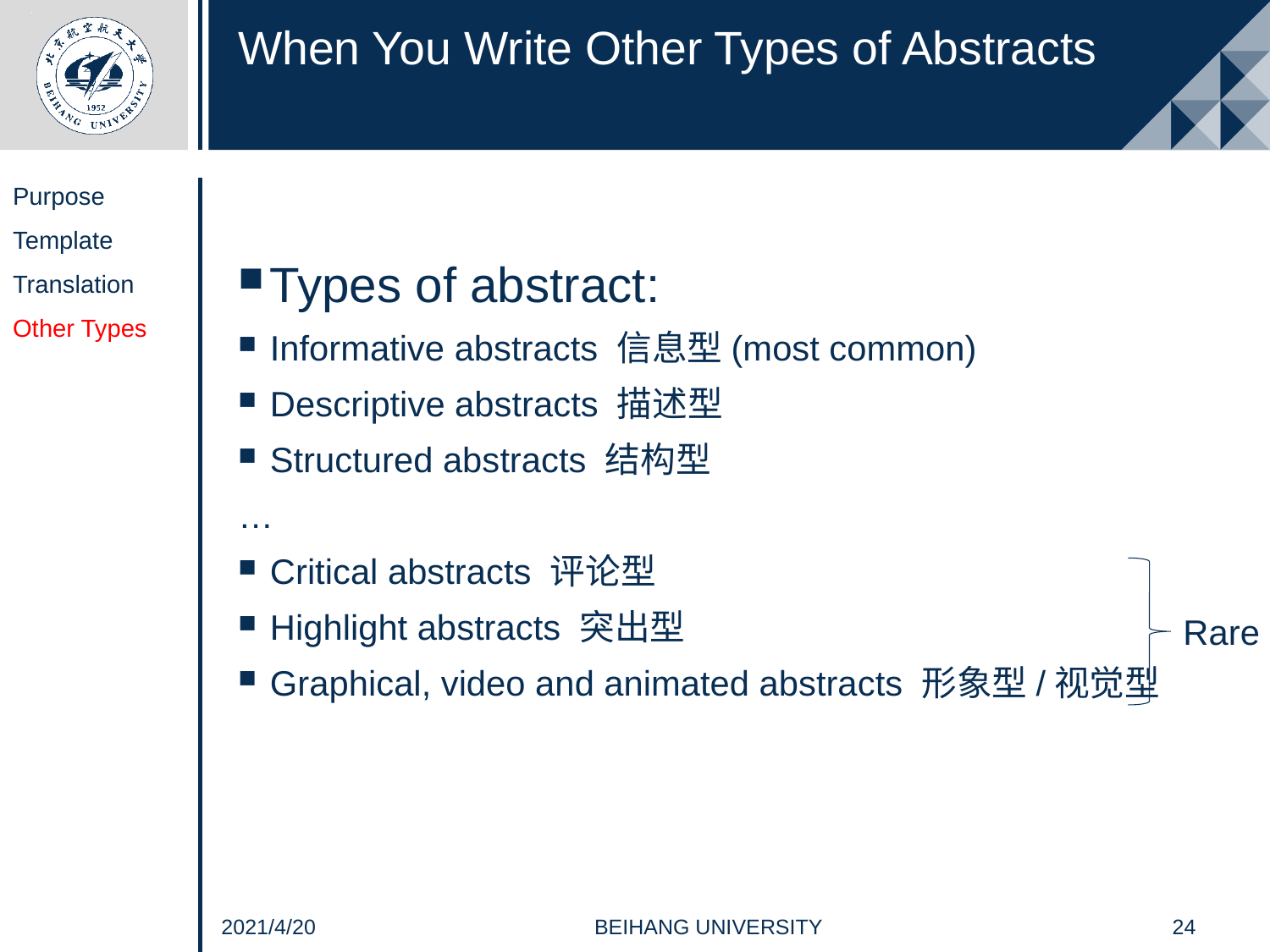

# When You Write Other Types of Abstracts

Purpose
Template
Translation
Other Types

Types of abstract:
Informative abstracts 信息型(most common)
Descriptive abstracts 描述型
Structured abstracts 结构型
…
Critical abstracts 评论型
Highlight abstracts 突出型
Graphical, video and animated abstracts 形象型/视觉型

Rare
24
BEIHANG UNIVERSITY
2021/4/20